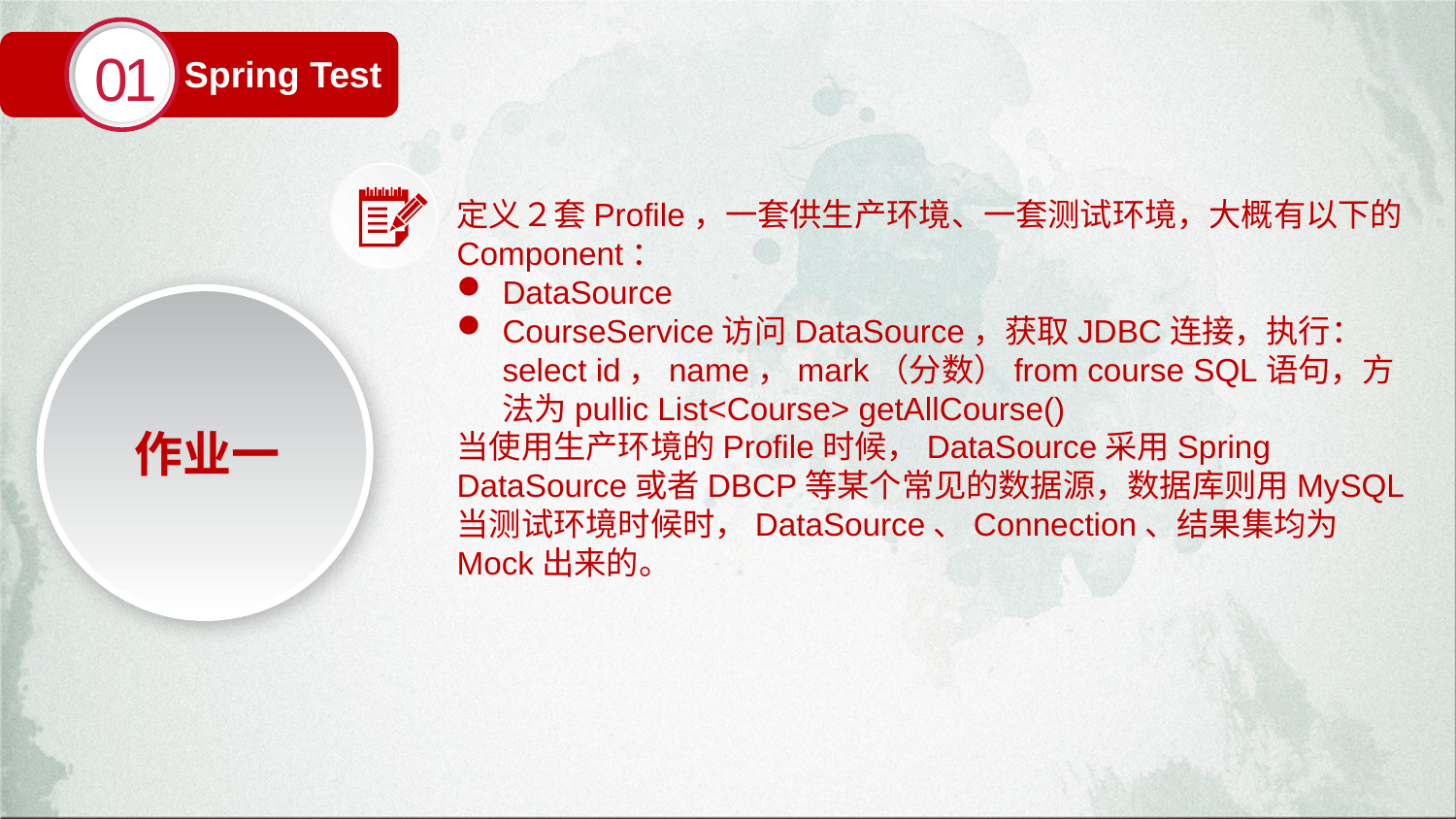

01

Spring Test

定义２套Profile，一套供生产环境、一套测试环境，大概有以下的Component：
DataSource
CourseService访问DataSource，获取JDBC连接，执行：select id，name，mark（分数）from course SQL语句，方法为pullic List<Course> getAllCourse()
当使用生产环境的Profile时候，DataSource采用Spring DataSource或者DBCP等某个常见的数据源，数据库则用MySQL
当测试环境时候时，DataSource、Connection、结果集均为Mock出来的。

作业一